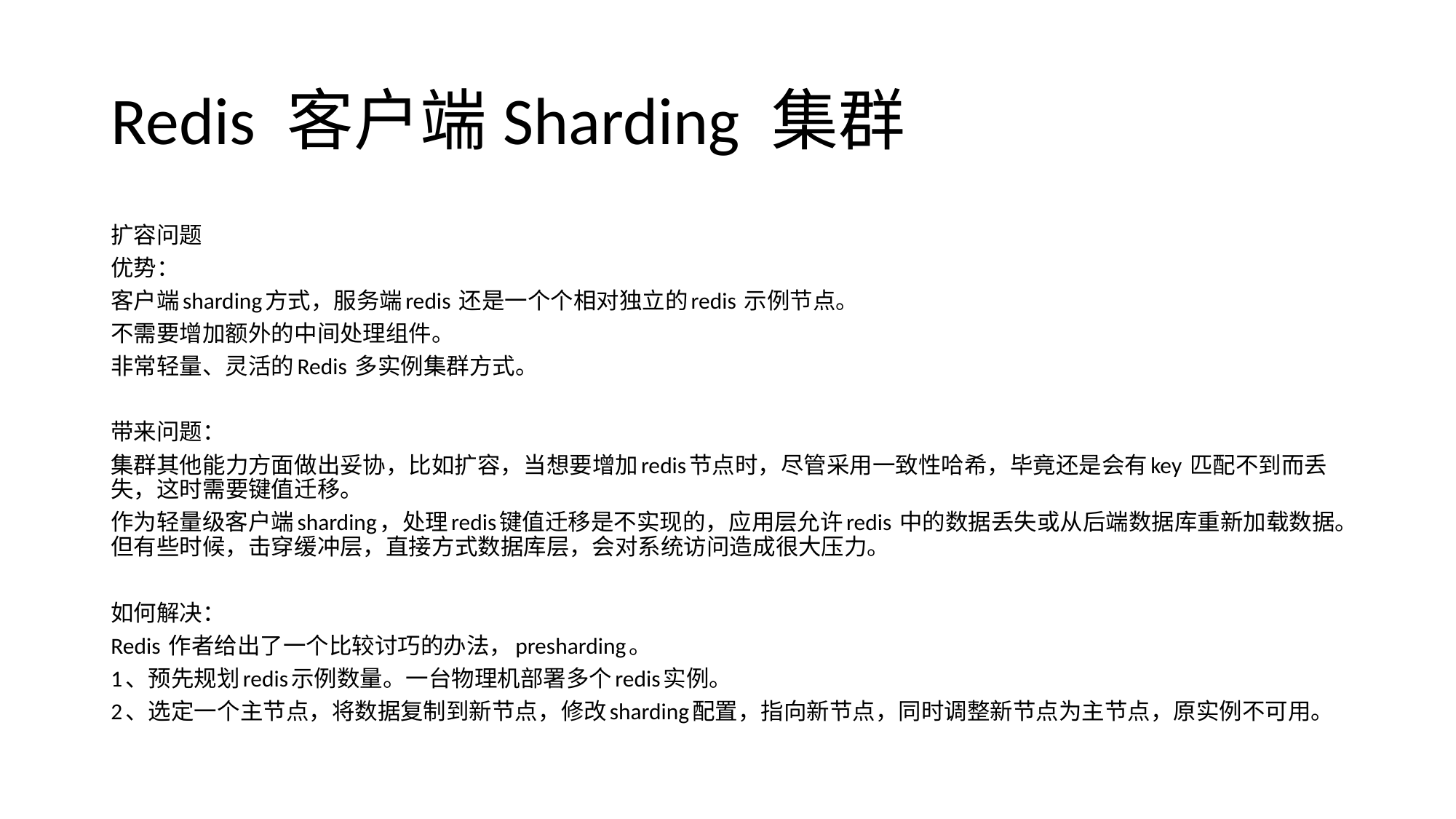

# Redis 客户端Sharding 集群
扩容问题
优势：
客户端sharding方式，服务端redis 还是一个个相对独立的redis 示例节点。
不需要增加额外的中间处理组件。
非常轻量、灵活的Redis 多实例集群方式。

带来问题：
集群其他能力方面做出妥协，比如扩容，当想要增加redis节点时，尽管采用一致性哈希，毕竟还是会有key 匹配不到而丢失，这时需要键值迁移。
作为轻量级客户端sharding，处理redis键值迁移是不实现的，应用层允许redis 中的数据丢失或从后端数据库重新加载数据。但有些时候，击穿缓冲层，直接方式数据库层，会对系统访问造成很大压力。

如何解决：
Redis 作者给出了一个比较讨巧的办法，presharding。
1、预先规划redis示例数量。一台物理机部署多个redis实例。
2、选定一个主节点，将数据复制到新节点，修改sharding配置，指向新节点，同时调整新节点为主节点，原实例不可用。